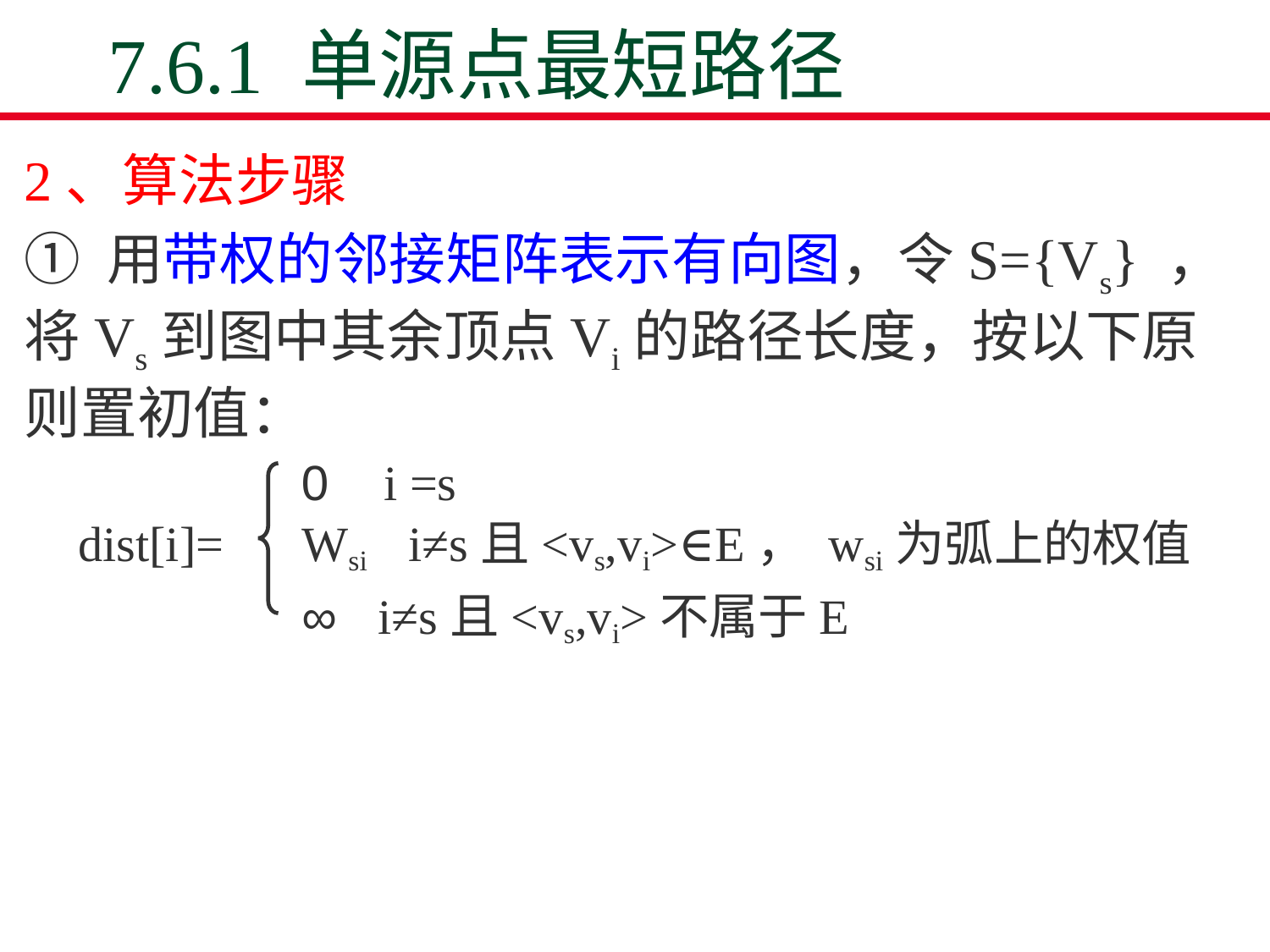

# 7.6.1 单源点最短路径
2、算法步骤
① 用带权的邻接矩阵表示有向图，令S={Vs} ，将Vs到图中其余顶点Vi的路径长度，按以下原则置初值：
0    i =s

dist[i]=
Wsi     i≠s且<vs,vi>∈E， wsi为弧上的权值
∞   i≠s且<vs,vi>不属于E